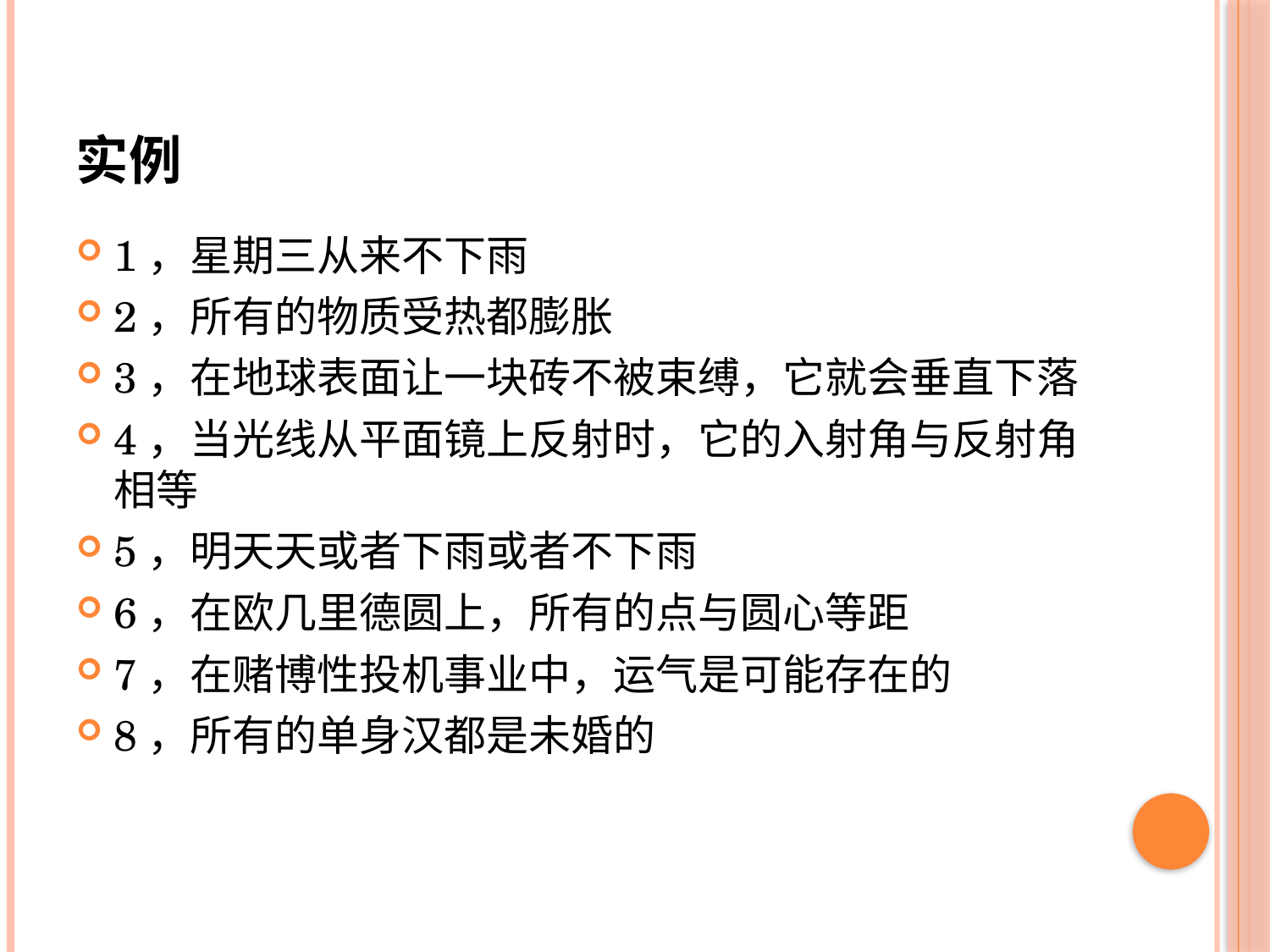

# 实例
1，星期三从来不下雨
2，所有的物质受热都膨胀
3，在地球表面让一块砖不被束缚，它就会垂直下落
4，当光线从平面镜上反射时，它的入射角与反射角相等
5，明天天或者下雨或者不下雨
6，在欧几里德圆上，所有的点与圆心等距
7，在赌博性投机事业中，运气是可能存在的
8，所有的单身汉都是未婚的